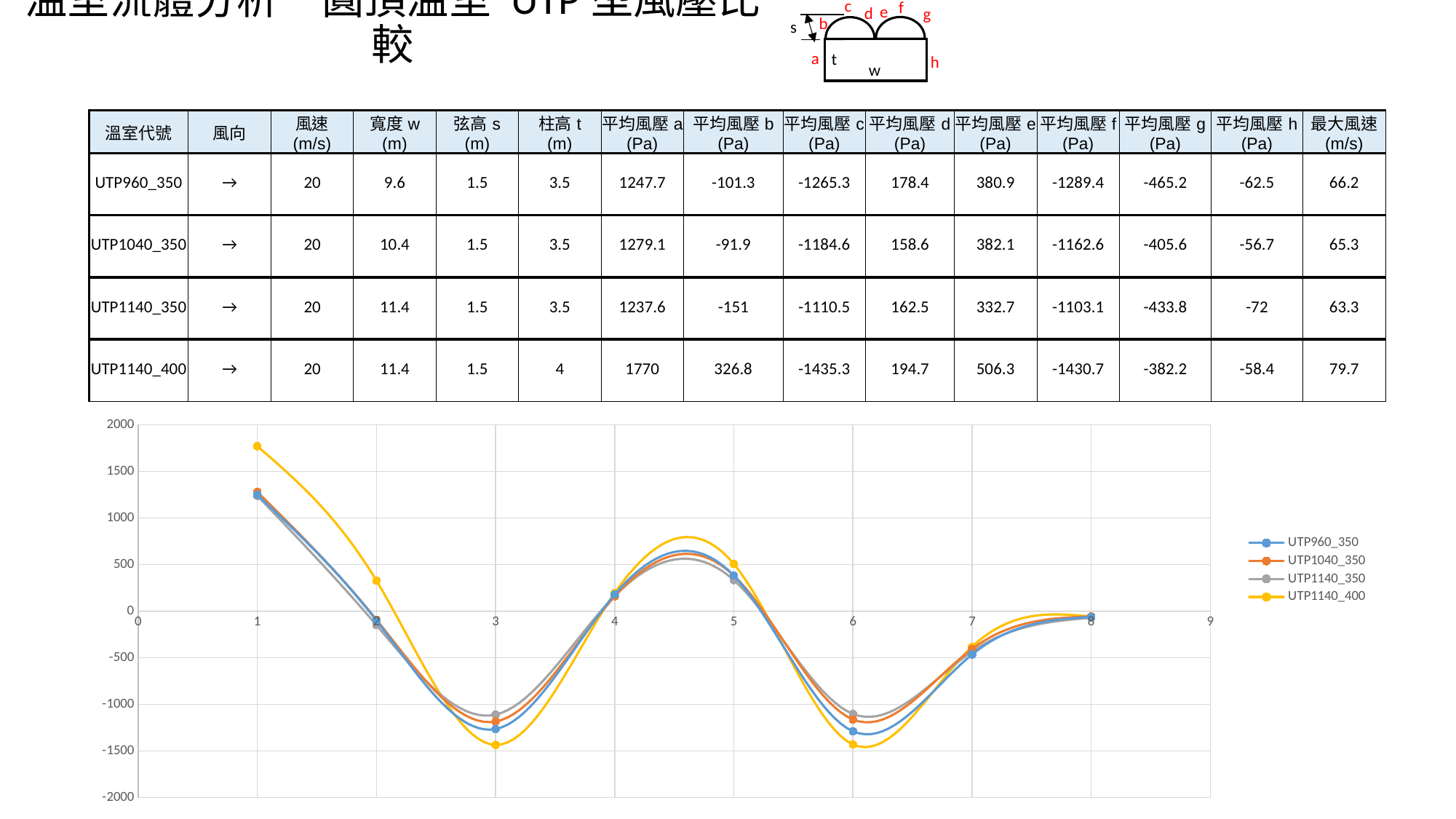

c
f
e
d
g
b
s

a
t
h
w
# 溫室流體分析－圓頂溫室 UTP型風壓比較
| 溫室代號 | 風向 | 風速 (m/s) | 寬度w (m) | 弦高s (m) | 柱高t (m) | 平均風壓a (Pa) | 平均風壓b (Pa) | 平均風壓c (Pa) | 平均風壓d (Pa) | 平均風壓e (Pa) | 平均風壓f (Pa) | 平均風壓g (Pa) | 平均風壓h (Pa) | 最大風速 (m/s) |
| --- | --- | --- | --- | --- | --- | --- | --- | --- | --- | --- | --- | --- | --- | --- |
| UTP960\_350 | → | 20 | 9.6 | 1.5 | 3.5 | 1247.7 | -101.3 | -1265.3 | 178.4 | 380.9 | -1289.4 | -465.2 | -62.5 | 66.2 |
| UTP1040\_350 | → | 20 | 10.4 | 1.5 | 3.5 | 1279.1 | -91.9 | -1184.6 | 158.6 | 382.1 | -1162.6 | -405.6 | -56.7 | 65.3 |
| UTP1140\_350 | → | 20 | 11.4 | 1.5 | 3.5 | 1237.6 | -151 | -1110.5 | 162.5 | 332.7 | -1103.1 | -433.8 | -72 | 63.3 |
| UTP1140\_400 | → | 20 | 11.4 | 1.5 | 4 | 1770 | 326.8 | -1435.3 | 194.7 | 506.3 | -1430.7 | -382.2 | -58.4 | 79.7 |

### Chart

| Category |  |  |  |  |
|---|---|---|---|---|